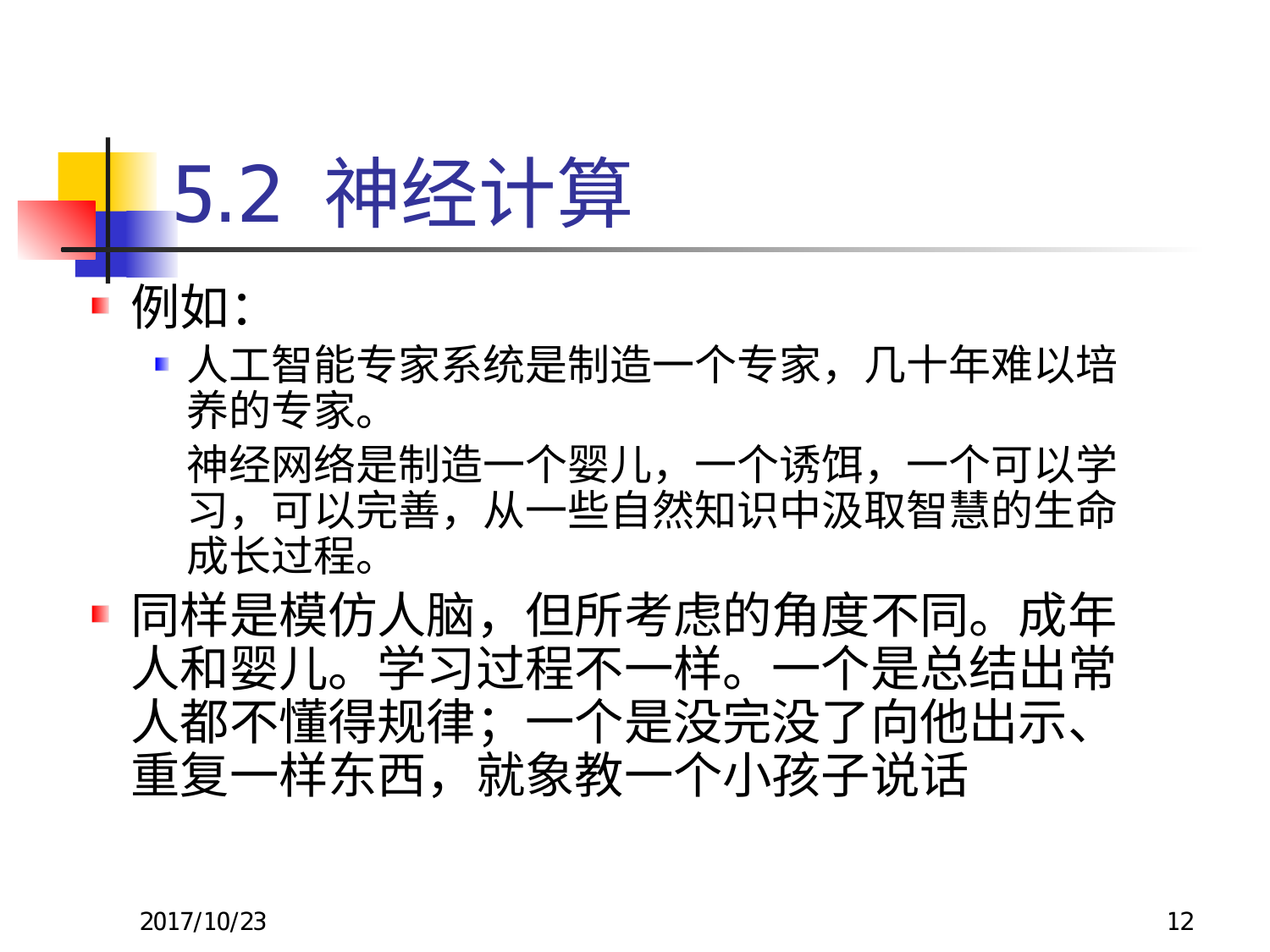

# 5.2 神经计算
例如：
人工智能专家系统是制造一个专家，几十年难以培养的专家。
	神经网络是制造一个婴儿，一个诱饵，一个可以学习，可以完善，从一些自然知识中汲取智慧的生命成长过程。
同样是模仿人脑，但所考虑的角度不同。成年人和婴儿。学习过程不一样。一个是总结出常人都不懂得规律；一个是没完没了向他出示、重复一样东西，就象教一个小孩子说话
2017/10/23
12